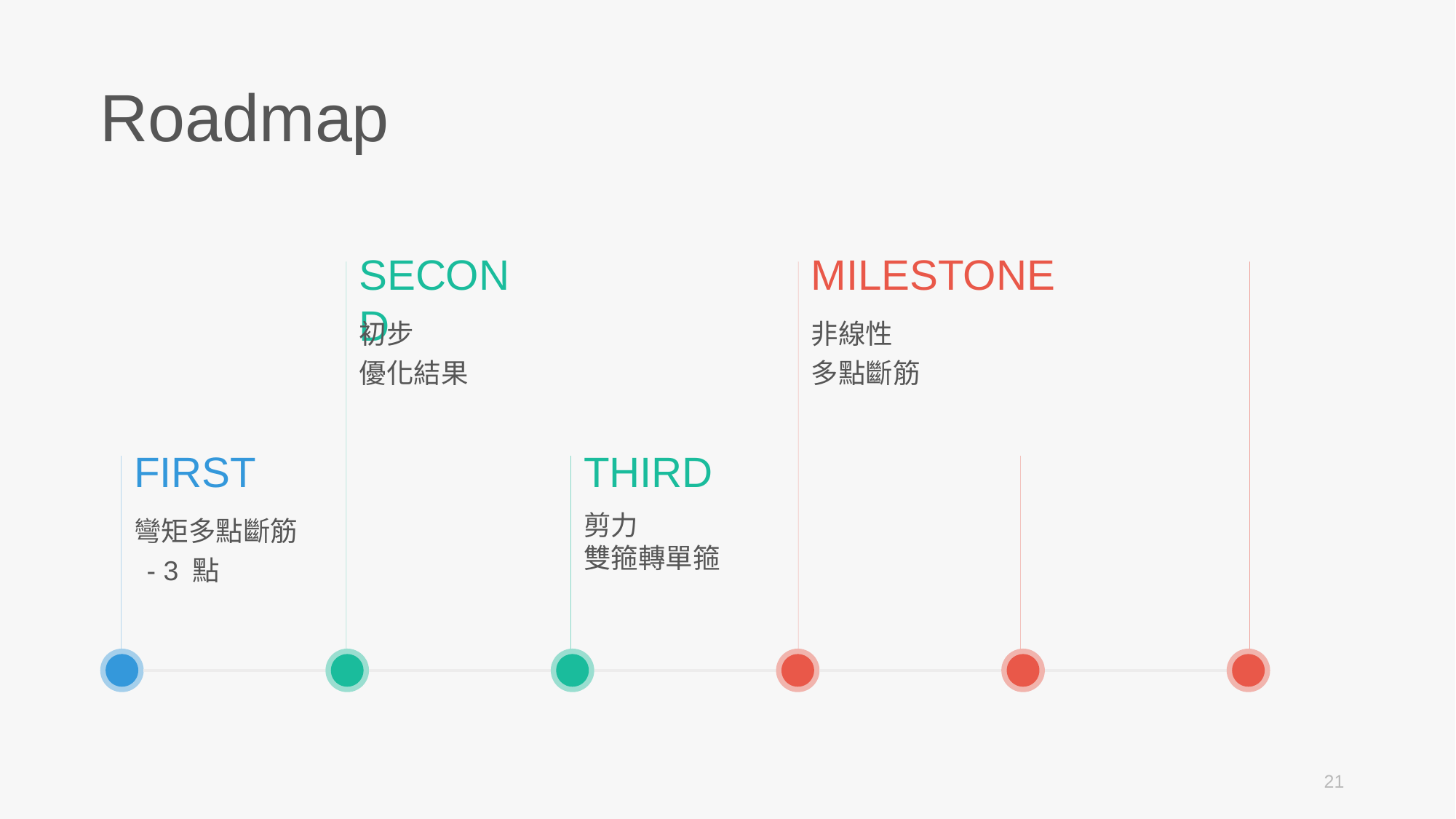

Roadmap
SECOND
MILESTONE
初步
優化結果
非線性
多點斷筋
FIRST
THIRD
彎矩多點斷筋 - 3 點
剪力
雙箍轉單箍

21